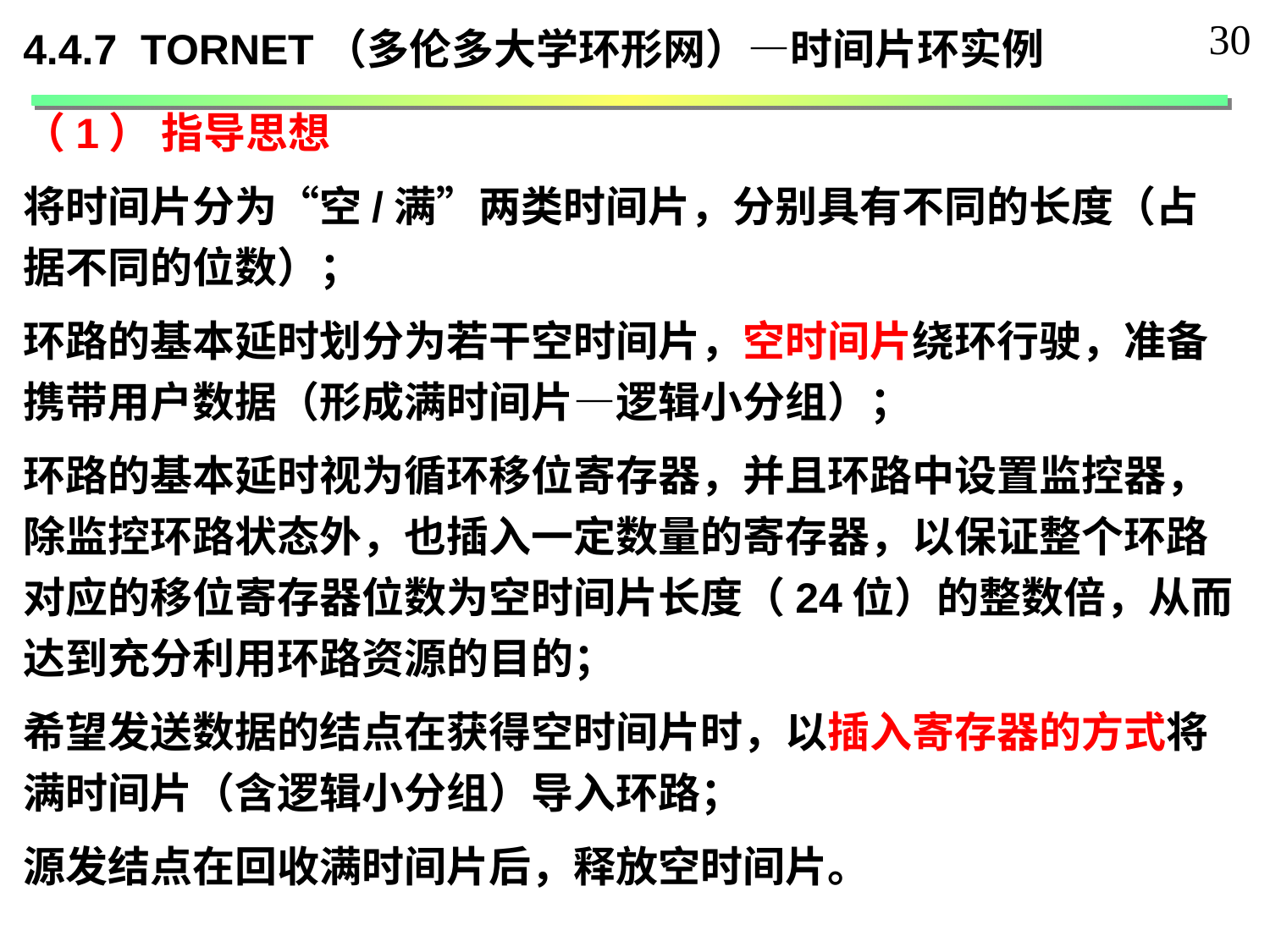

30
4.4.7  TORNET（多伦多大学环形网）—时间片环实例

（1） 指导思想
将时间片分为“空/满”两类时间片，分别具有不同的长度（占据不同的位数）；
环路的基本延时划分为若干空时间片，空时间片绕环行驶，准备携带用户数据（形成满时间片—逻辑小分组）；
环路的基本延时视为循环移位寄存器，并且环路中设置监控器，除监控环路状态外，也插入一定数量的寄存器，以保证整个环路对应的移位寄存器位数为空时间片长度（24位）的整数倍，从而达到充分利用环路资源的目的；
希望发送数据的结点在获得空时间片时，以插入寄存器的方式将满时间片（含逻辑小分组）导入环路；
源发结点在回收满时间片后，释放空时间片。